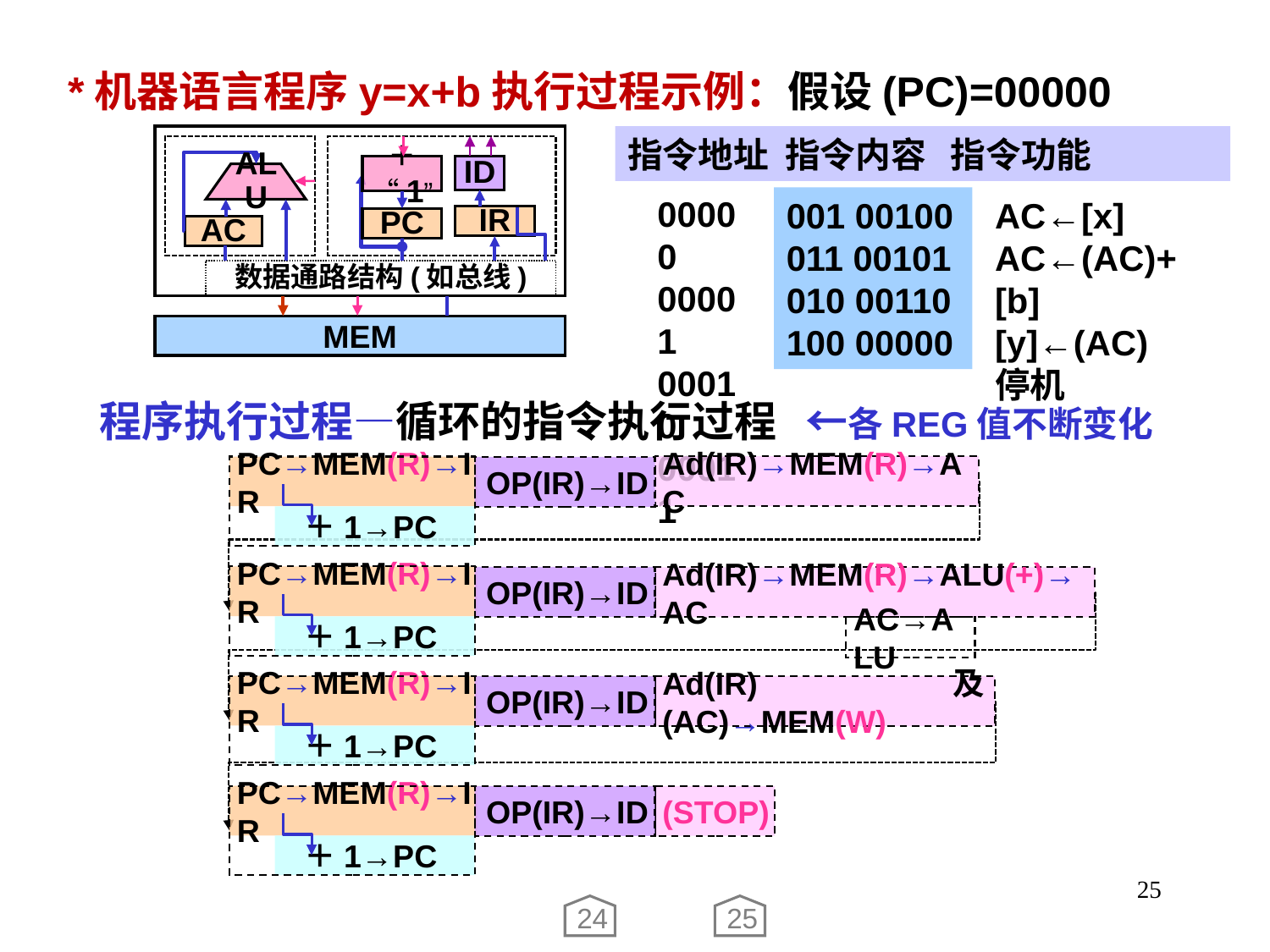

*机器语言程序y=x+b执行过程示例：假设(PC)=00000

ID
＋“1”

ALU
IR
PC
AC
数据通路结构(如总线)
MEM
指令地址  指令内容   指令功能
00000
00001
00010
00011
001 00100
011 00101
010 00110
100 00000
AC←[x]
AC←(AC)+[b]
[y]←(AC)
停机
      程序执行过程—循环的指令执行过程   ←各REG值不断变化
Ad(IR)→MEM(R)→AC
PC→MEM(R)→IR

OP(IR)→ID
  ＋1→PC
PC→MEM(R)→IR

OP(IR)→ID
  ＋1→PC
Ad(IR)→MEM(R)→ALU(+)→AC
AC→ALU
PC→MEM(R)→IR

OP(IR)→ID
  ＋1→PC
Ad(IR)及(AC)→MEM(W)
PC→MEM(R)→IR

OP(IR)→ID
  ＋1→PC
(STOP)
25

24

25